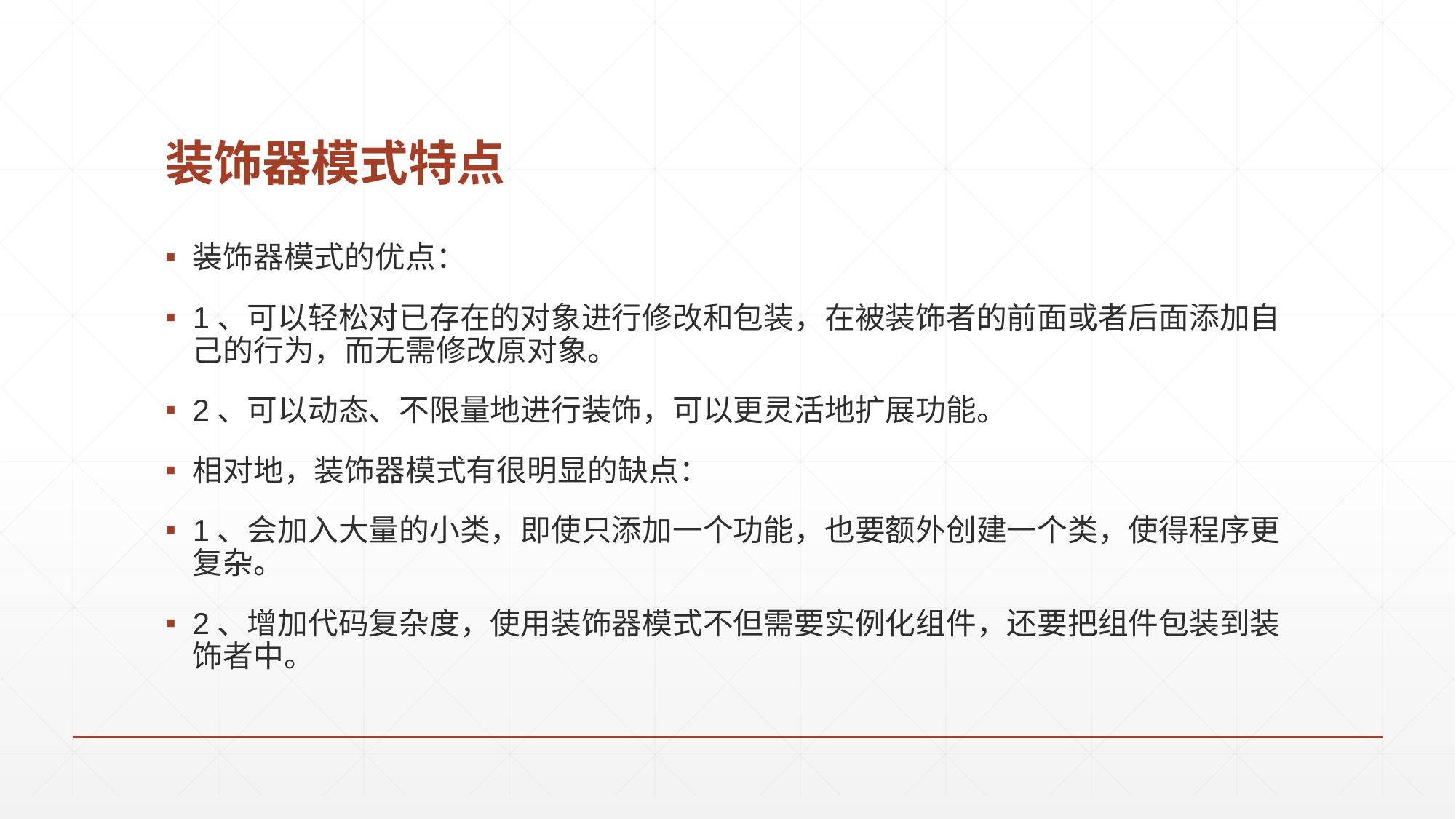

# 装饰器模式特点
装饰器模式的优点：
1、可以轻松对已存在的对象进行修改和包装，在被装饰者的前面或者后面添加自己的行为，而无需修改原对象。
2、可以动态、不限量地进行装饰，可以更灵活地扩展功能。
相对地，装饰器模式有很明显的缺点：
1、会加入大量的小类，即使只添加一个功能，也要额外创建一个类，使得程序更复杂。
2、增加代码复杂度，使用装饰器模式不但需要实例化组件，还要把组件包装到装饰者中。